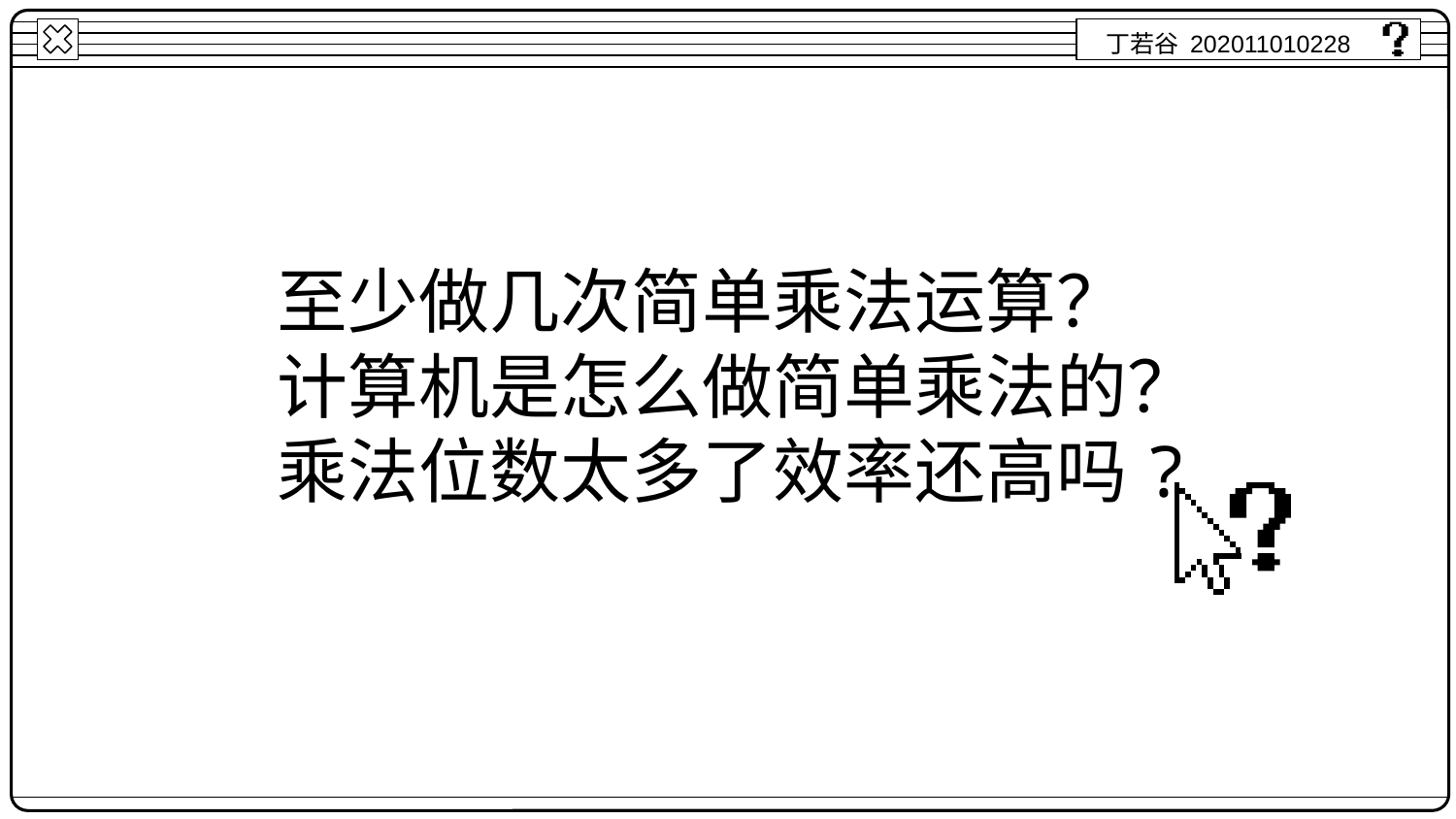

# 至少做几次简单乘法运算？ 计算机是怎么做简单乘法的？ 乘法位数太多了效率还高吗?